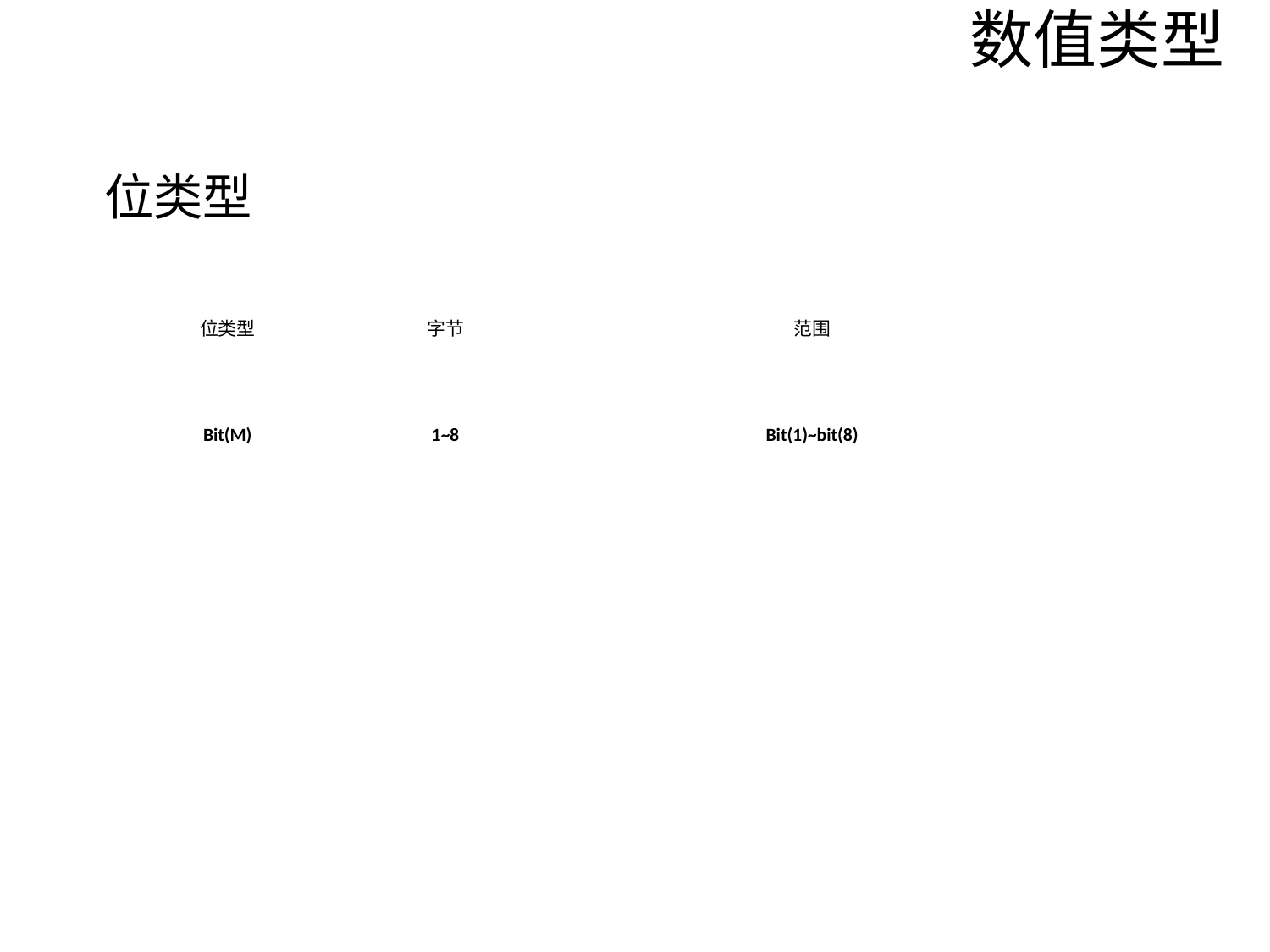

数值类型
位类型
位类型
字节
范围
Bit(M)
1~8
Bit(1)~bit(8)